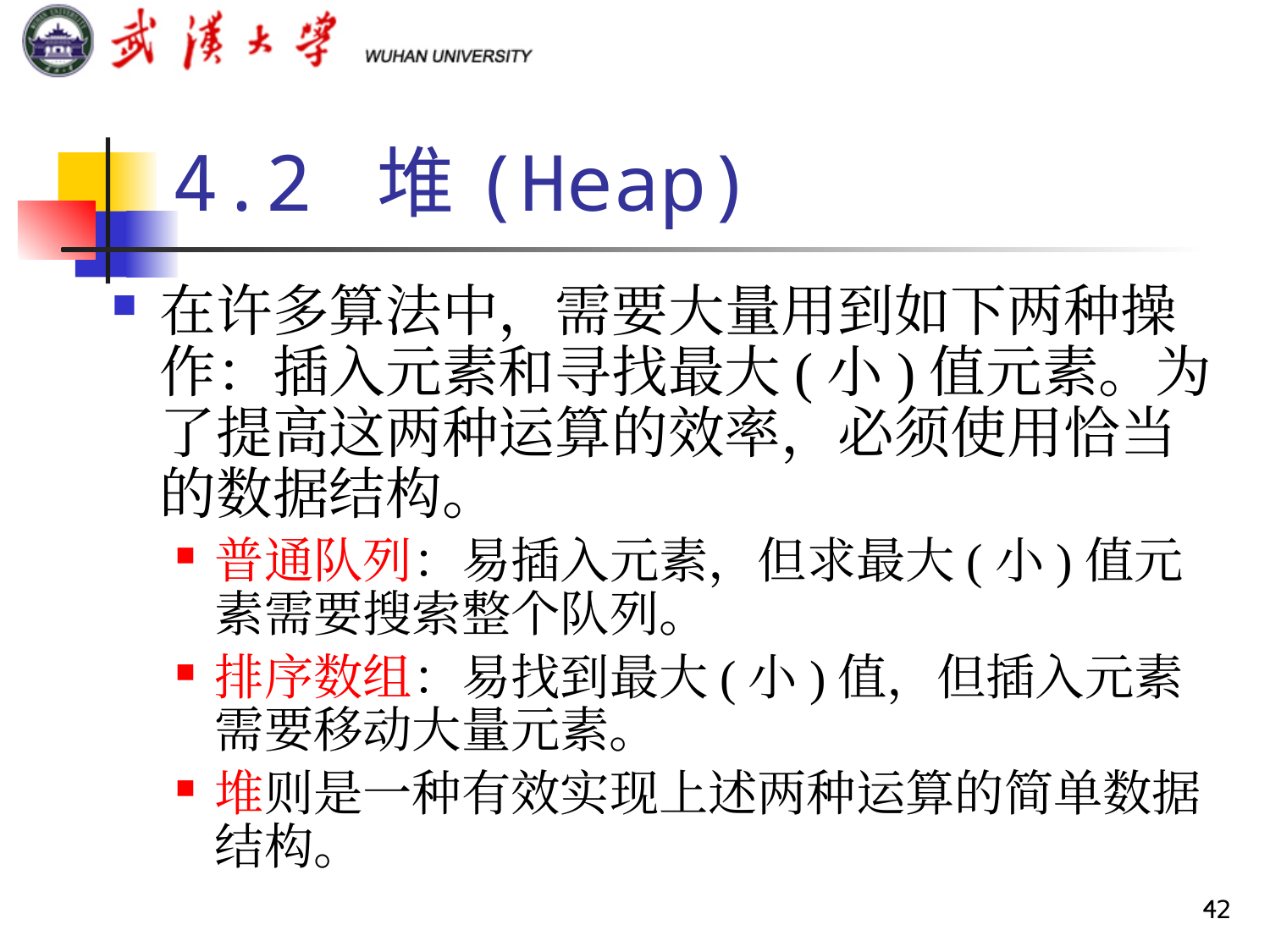

# 4.2 堆(Heap)
在许多算法中，需要大量用到如下两种操作：插入元素和寻找最大(小)值元素。为了提高这两种运算的效率，必须使用恰当的数据结构。
普通队列：易插入元素，但求最大(小)值元素需要搜索整个队列。
排序数组：易找到最大(小)值，但插入元素需要移动大量元素。
堆则是一种有效实现上述两种运算的简单数据结构。
42